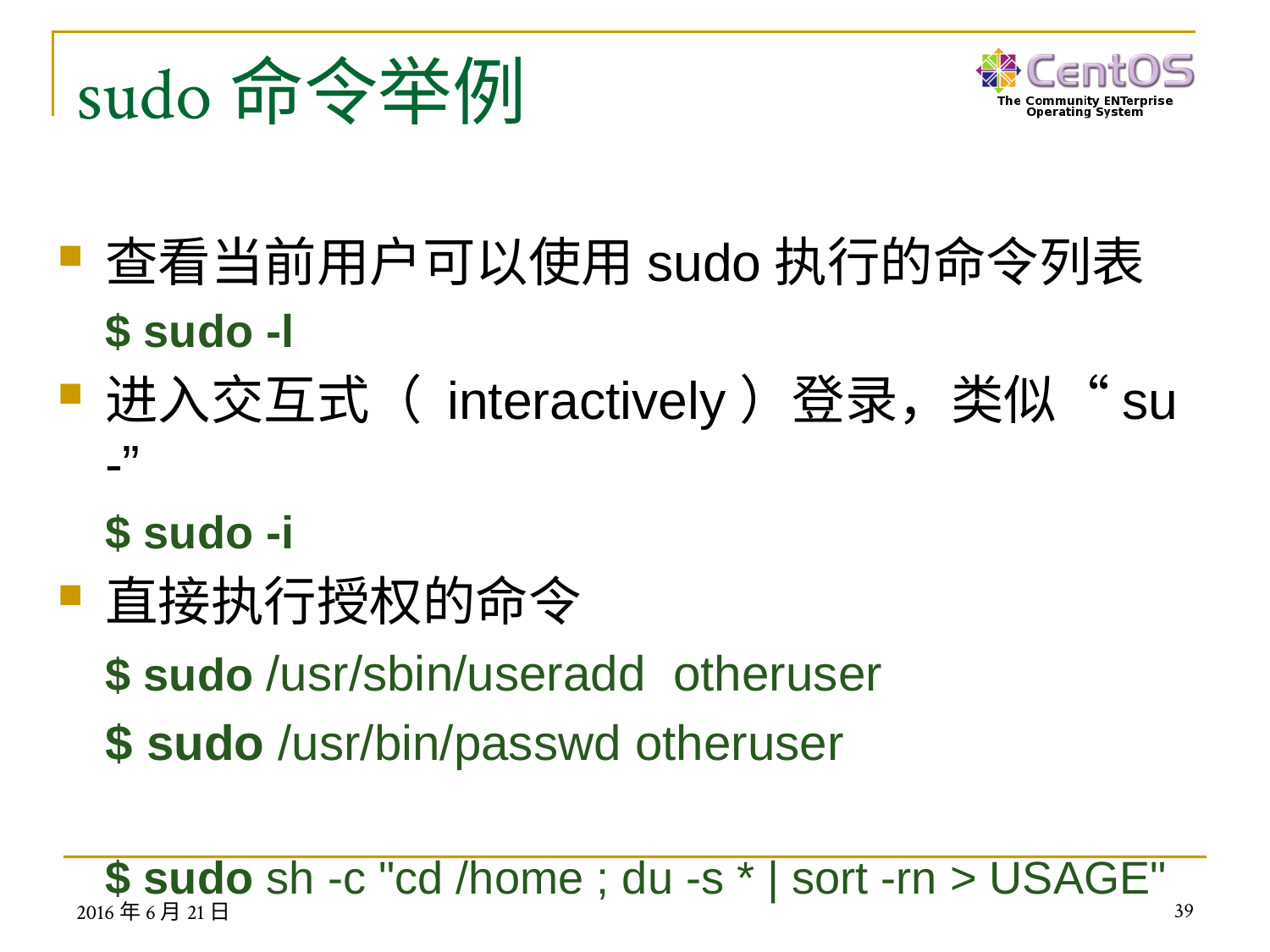

# sudo命令举例
查看当前用户可以使用sudo执行的命令列表
$ sudo -l
进入交互式（ interactively）登录，类似“su -”
$ sudo -i
直接执行授权的命令
$ sudo /usr/sbin/useradd  otheruser
$ sudo /usr/bin/passwd otheruser

$ sudo sh -c "cd /home ; du -s * | sort -rn > USAGE"

2016年6月21日
39